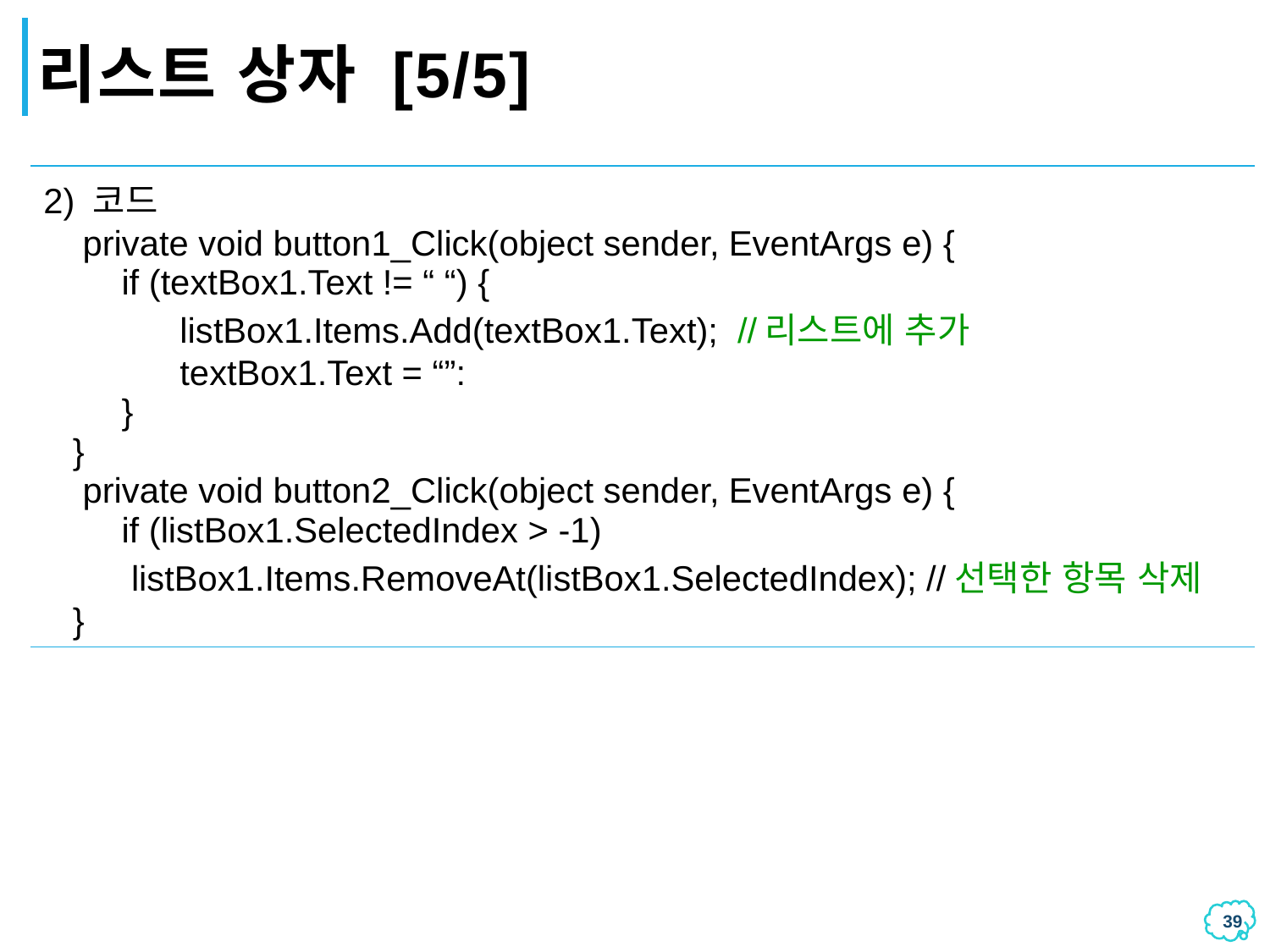

# 리스트 상자 [5/5]
| 2) 코드 private void button1\_Click(object sender, EventArgs e) { if (textBox1.Text != “ “) { listBox1.Items.Add(textBox1.Text); //리스트에 추가 textBox1.Text = “”: } } private void button2\_Click(object sender, EventArgs e) { if (listBox1.SelectedIndex > -1) listBox1.Items.RemoveAt(listBox1.SelectedIndex); //선택한 항목 삭제 } |
| --- |
39